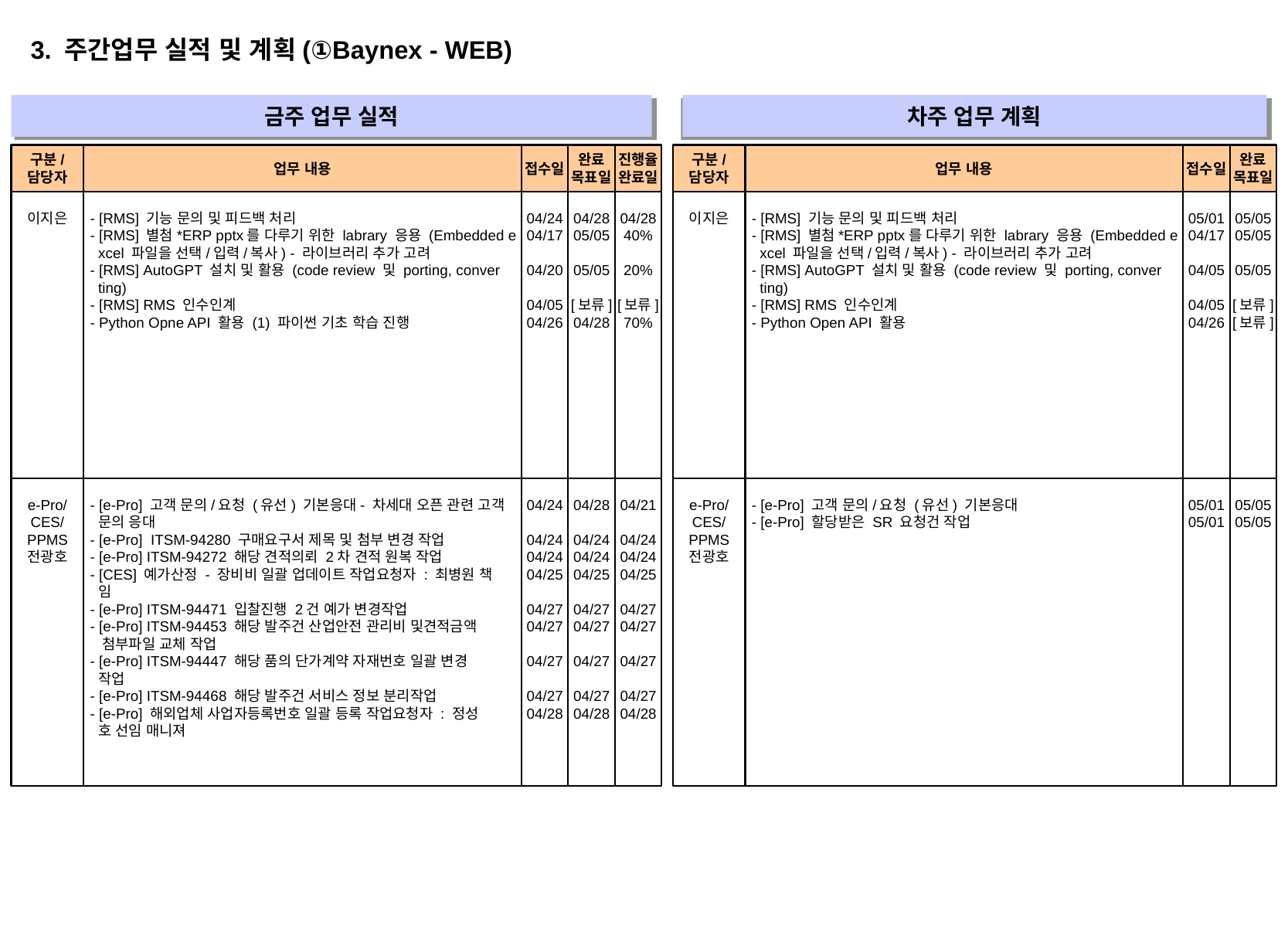

3. 주간업무 실적 및 계획(①Baynex - WEB)
금주 업무 실적
차주 업무 계획
" "
" "
구분/
담당자
업무 내용
접수일
완료
목표일
진행율
완료일
구분/
담당자
업무 내용
접수일
완료
목표일
이지은

- [RMS] 기능 문의 및 피드백 처리
- [RMS] 별첨*ERP pptx를 다루기 위한 labrary 응용 (Embedded e
  xcel 파일을 선택/입력/복사) - 라이브러리 추가 고려
- [RMS] AutoGPT 설치 및 활용 (code review 및 porting, conver
  ting)
- [RMS] RMS 인수인계
- Python Opne API 활용 (1) 파이썬 기초 학습 진행
04/24
04/17
04/20
04/05
04/26
04/28
05/05
05/05
[보류]
04/28
04/28
40%
20%
[보류]
70%
이지은

- [RMS] 기능 문의 및 피드백 처리
- [RMS] 별첨*ERP pptx를 다루기 위한 labrary 응용 (Embedded e
  xcel 파일을 선택/입력/복사) - 라이브러리 추가 고려
- [RMS] AutoGPT 설치 및 활용 (code review 및 porting, conver
  ting)
- [RMS] RMS 인수인계
- Python Open API 활용
05/01
04/17
04/05
04/05
04/26
05/05
05/05
05/05
[보류]
[보류]
e-Pro/
CES/
PPMS
전광호

- [e-Pro] 고객 문의/요청 (유선) 기본응대- 차세대 오픈 관련 고객
  문의 응대
- [e-Pro]  ITSM-94280 구매요구서 제목 및 첨부 변경 작업
- [e-Pro] ITSM-94272 해당 견적의뢰 2차 견적 원복 작업
- [CES] 예가산정 - 장비비 일괄 업데이트 작업요청자 : 최병원 책
  임
- [e-Pro] ITSM-94471 입찰진행 2건 예가 변경작업
- [e-Pro] ITSM-94453 해당 발주건 산업안전 관리비 및견적금액
   첨부파일 교체 작업
- [e-Pro] ITSM-94447 해당 품의 단가계약 자재번호 일괄 변경
  작업
- [e-Pro] ITSM-94468 해당 발주건 서비스 정보 분리작업
- [e-Pro] 해외업체 사업자등록번호 일괄 등록 작업요청자 : 정성
  호 선임 매니져
04/24
04/24
04/24
04/25
04/27
04/27
04/27
04/27
04/28
04/28
04/24
04/24
04/25
04/27
04/27
04/27
04/27
04/28
04/21
04/24
04/24
04/25
04/27
04/27
04/27
04/27
04/28
e-Pro/
CES/
PPMS
전광호

- [e-Pro] 고객 문의/요청 (유선) 기본응대
- [e-Pro] 할당받은 SR 요청건 작업
05/01
05/01
05/05
05/05